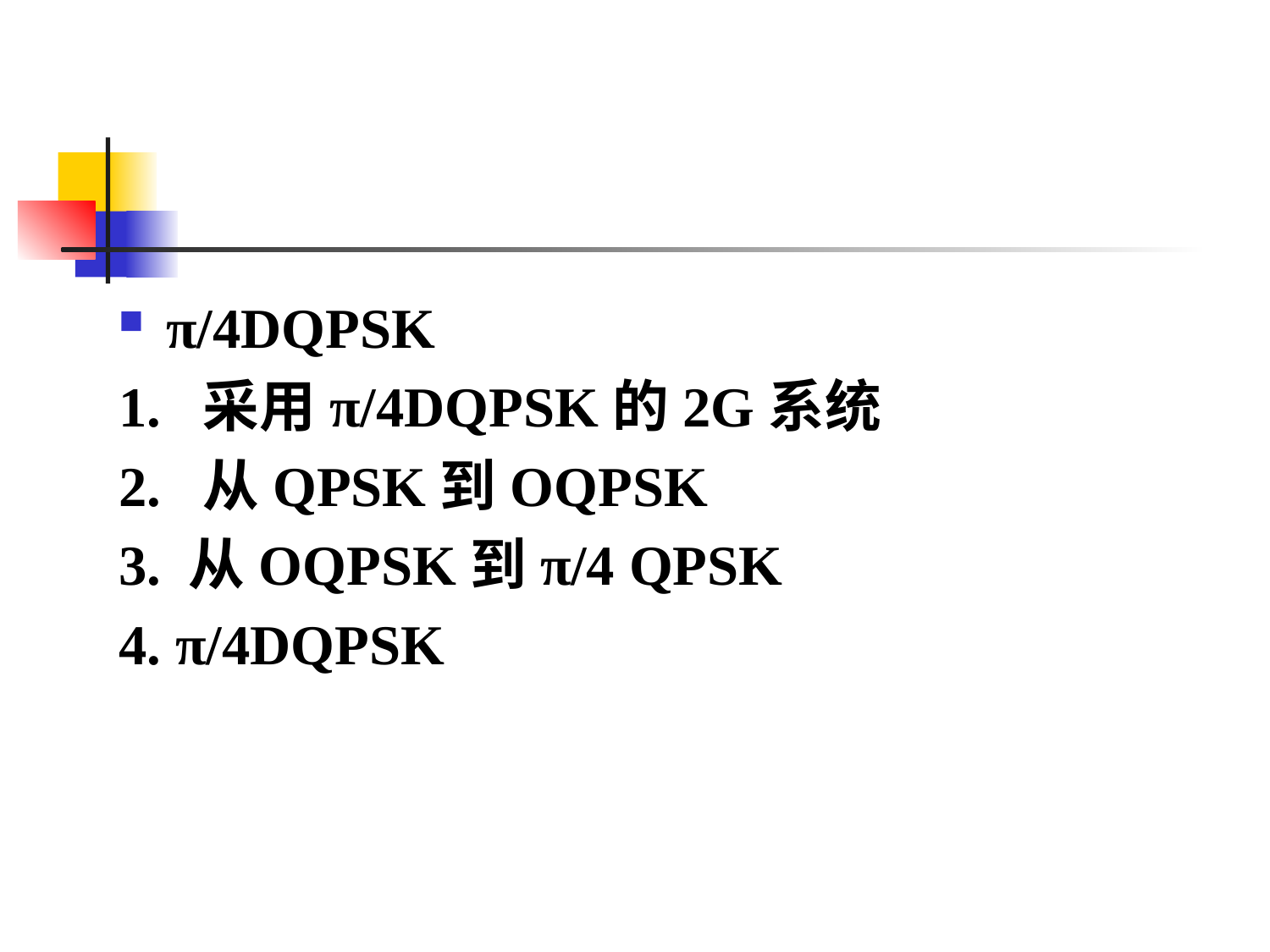

#
π/4DQPSK
1.  采用π/4DQPSK的2G系统
2.  从QPSK到OQPSK
3. 从OQPSK到π/4 QPSK
4. π/4DQPSK